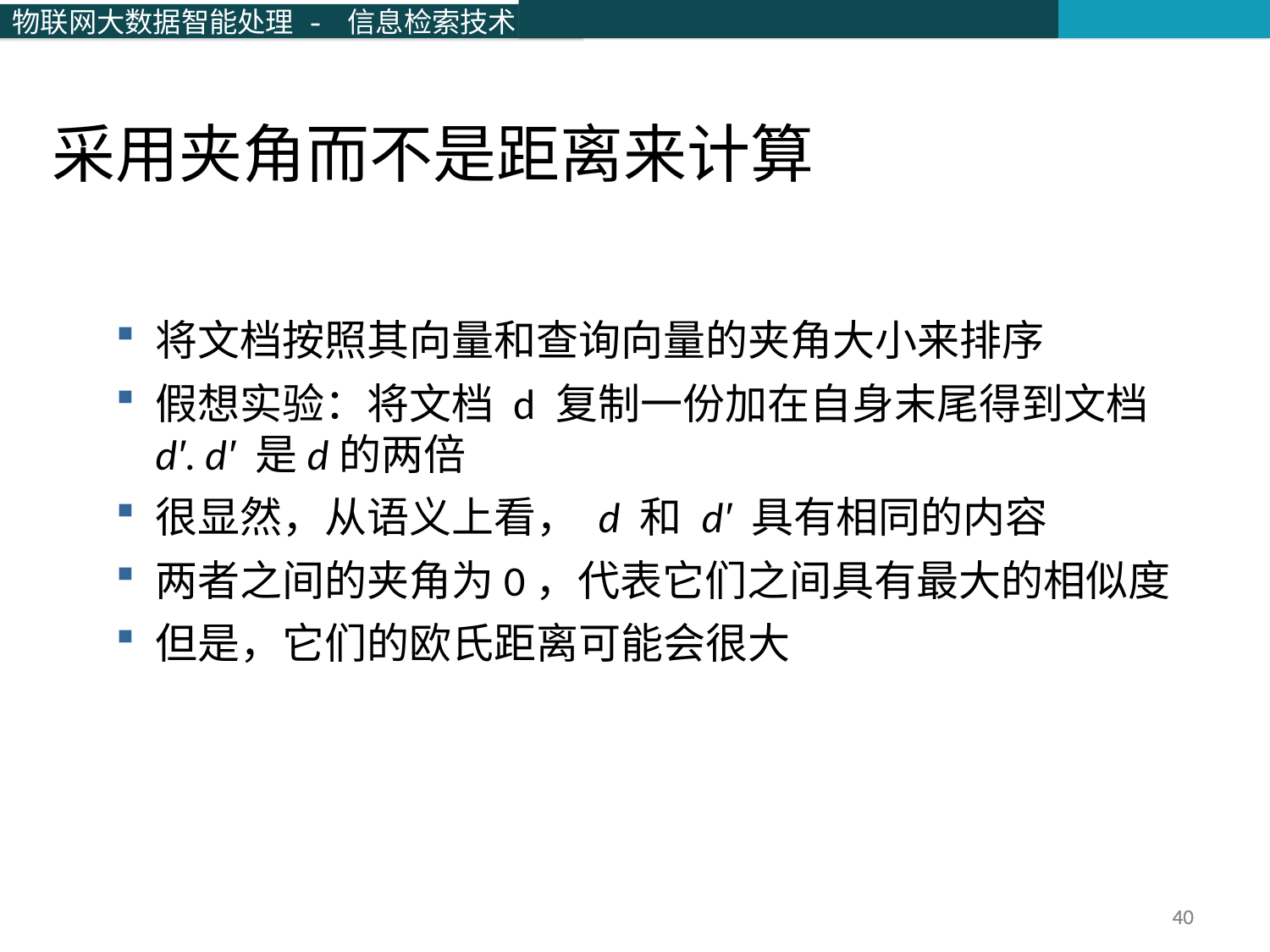

采用夹角而不是距离来计算
将文档按照其向量和查询向量的夹角大小来排序
假想实验：将文档 d 复制一份加在自身末尾得到文档d′. d′ 是d的两倍
很显然，从语义上看， d 和 d′ 具有相同的内容
两者之间的夹角为0，代表它们之间具有最大的相似度
但是，它们的欧氏距离可能会很大
40
40